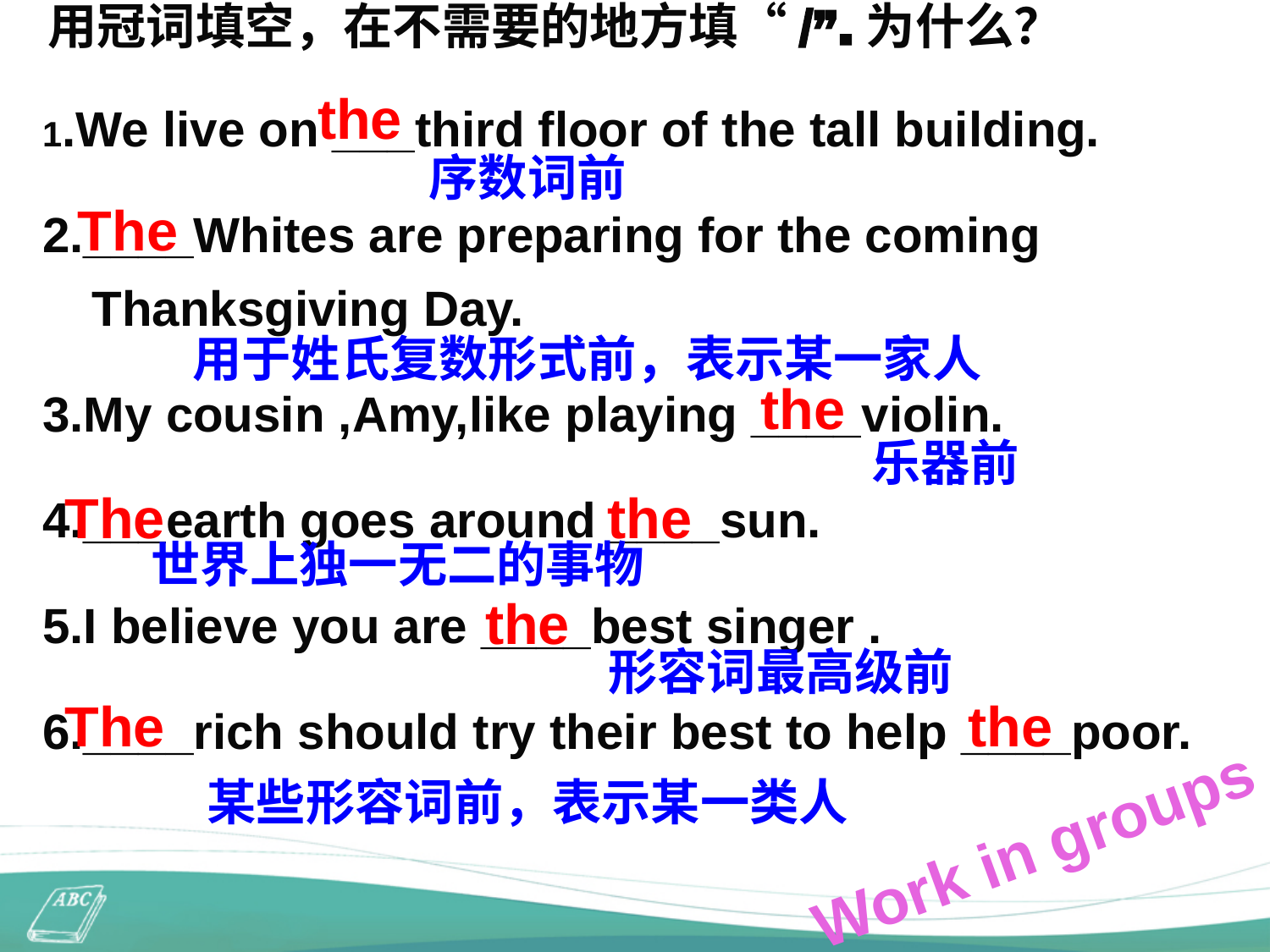

# 用冠词填空，在不需要的地方填“/”.为什么？
1.We live on ___third floor of the tall building.
2.____Whites are preparing for the coming Thanksgiving Day.
3.My cousin ,Amy,like playing ____violin.
4.___earth goes around ____sun.
5.I believe you are ____best singer .
6.____rich should try their best to help ____poor.
the
序数词前
The
用于姓氏复数形式前，表示某一家人
the
乐器前
The
the
世界上独一无二的事物
the
形容词最高级前
The
the
某些形容词前，表示某一类人
Work in groups